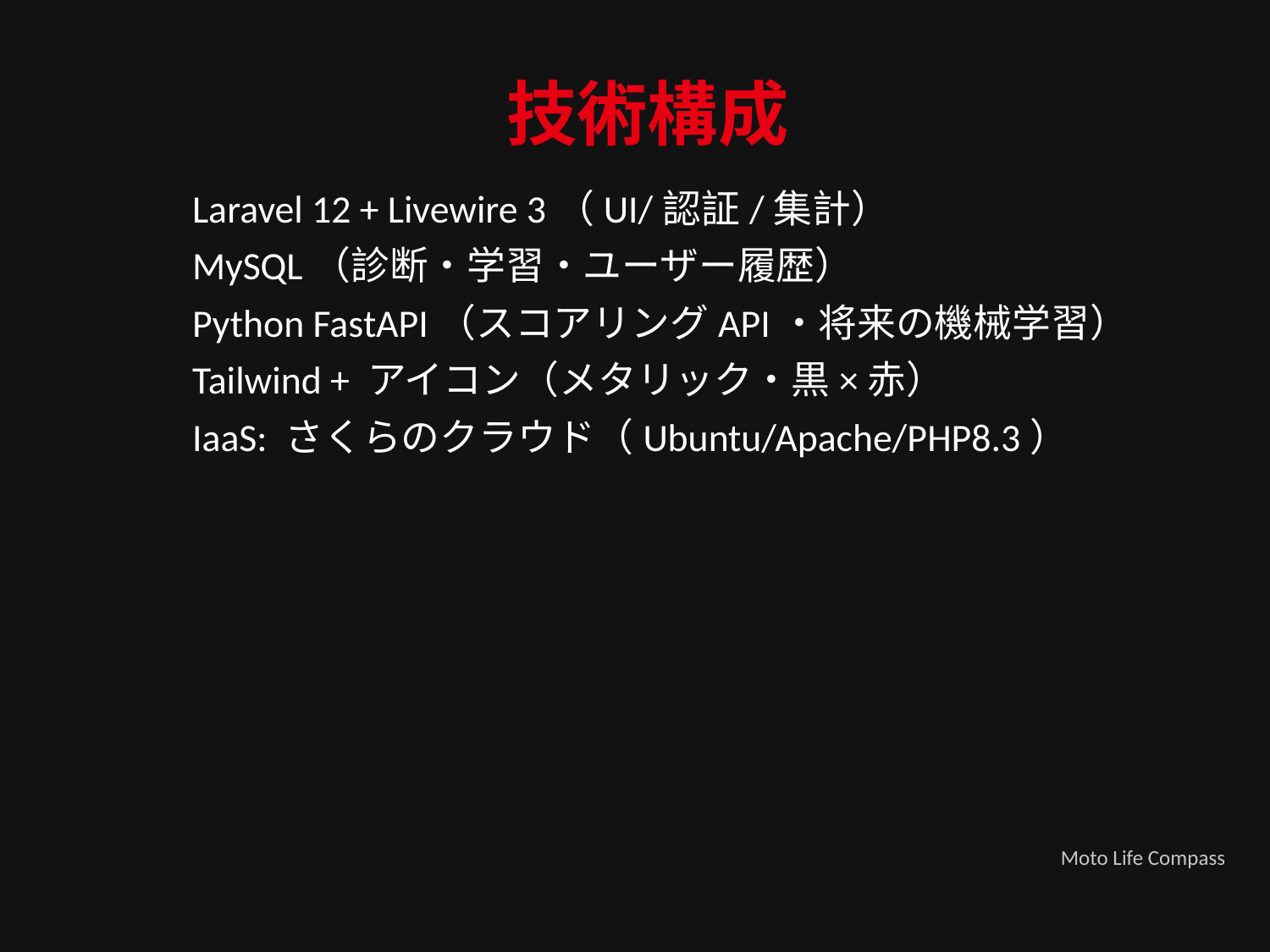

技術構成
Laravel 12 + Livewire 3（UI/認証/集計）
MySQL（診断・学習・ユーザー履歴）
Python FastAPI（スコアリングAPI・将来の機械学習）
Tailwind + アイコン（メタリック・黒×赤）
IaaS: さくらのクラウド（Ubuntu/Apache/PHP8.3）
Moto Life Compass